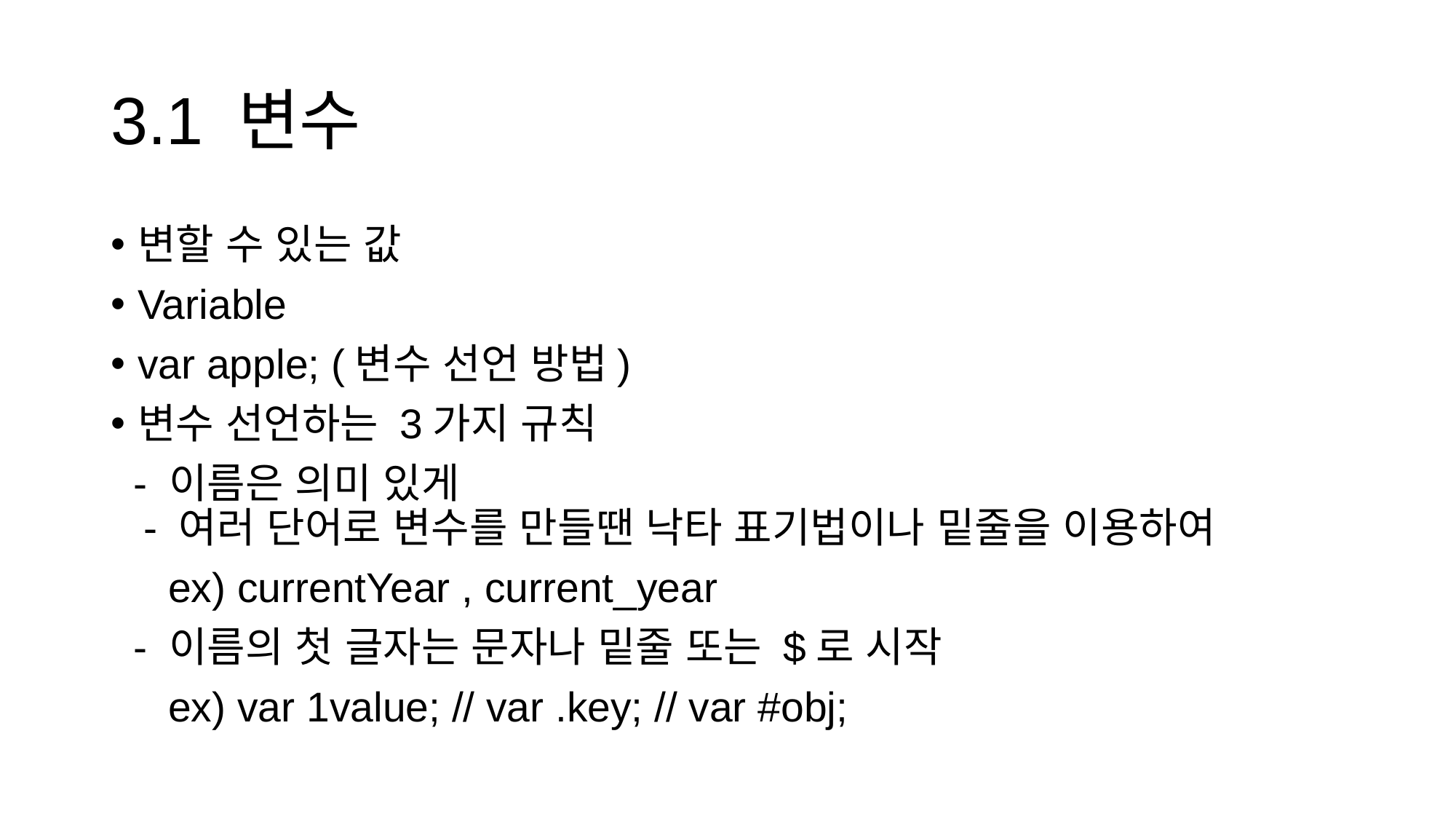

# 3.1 변수
변할 수 있는 값
Variable
var apple; (변수 선언 방법)
변수 선언하는 3가지 규칙
  - 이름은 의미 있게
  - 여러 단어로 변수를 만들땐 낙타 표기법이나 밑줄을 이용하여
     ex) currentYear , current_year
  - 이름의 첫 글자는 문자나 밑줄 또는 $로 시작
     ex) var 1value; // var .key; // var #obj;